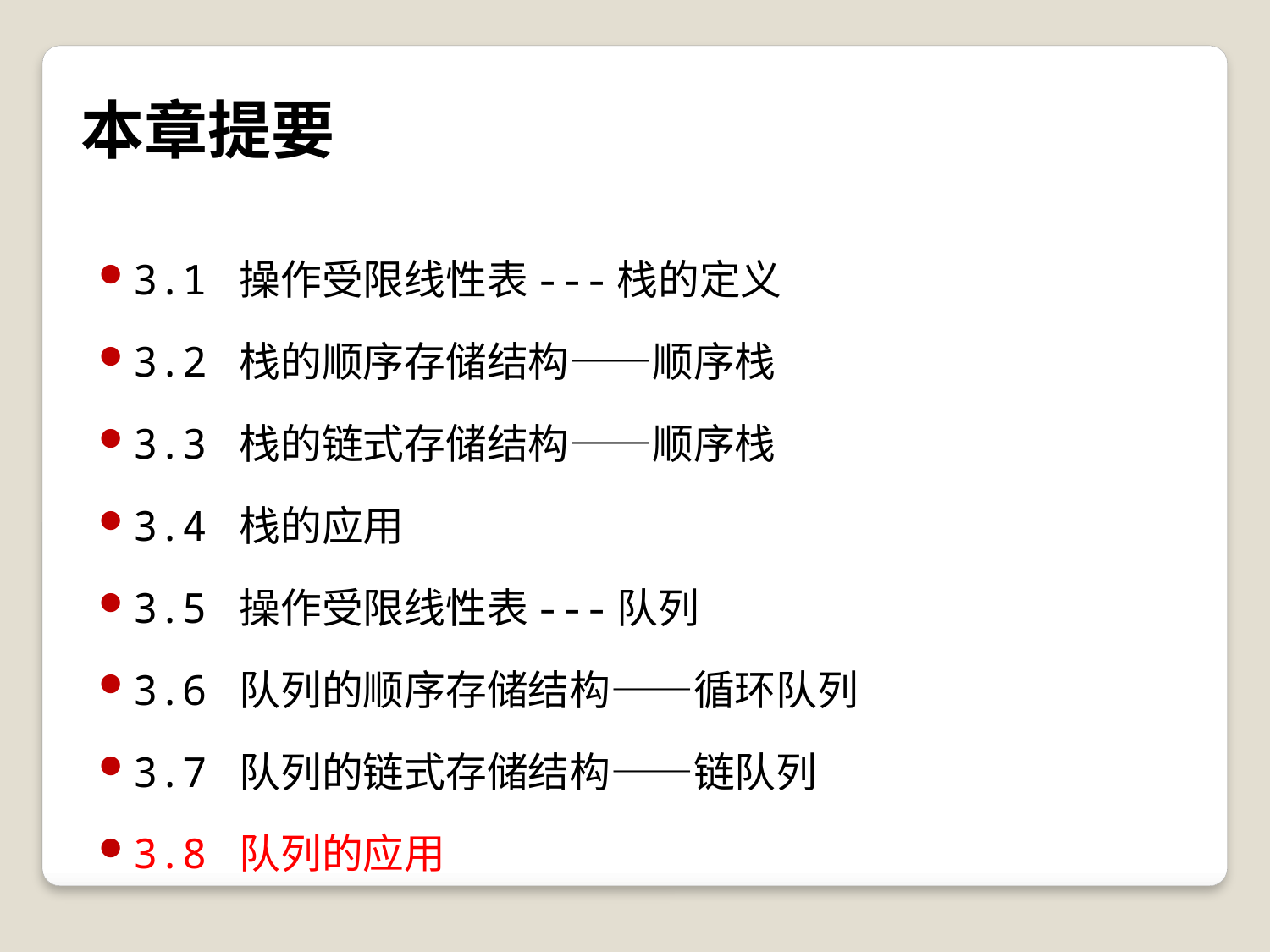

# 本章提要

3.1 操作受限线性表---栈的定义
3.2 栈的顺序存储结构——顺序栈
3.3 栈的链式存储结构——顺序栈
3.4 栈的应用
3.5 操作受限线性表---队列
3.6 队列的顺序存储结构——循环队列
3.7 队列的链式存储结构——链队列
3.8 队列的应用